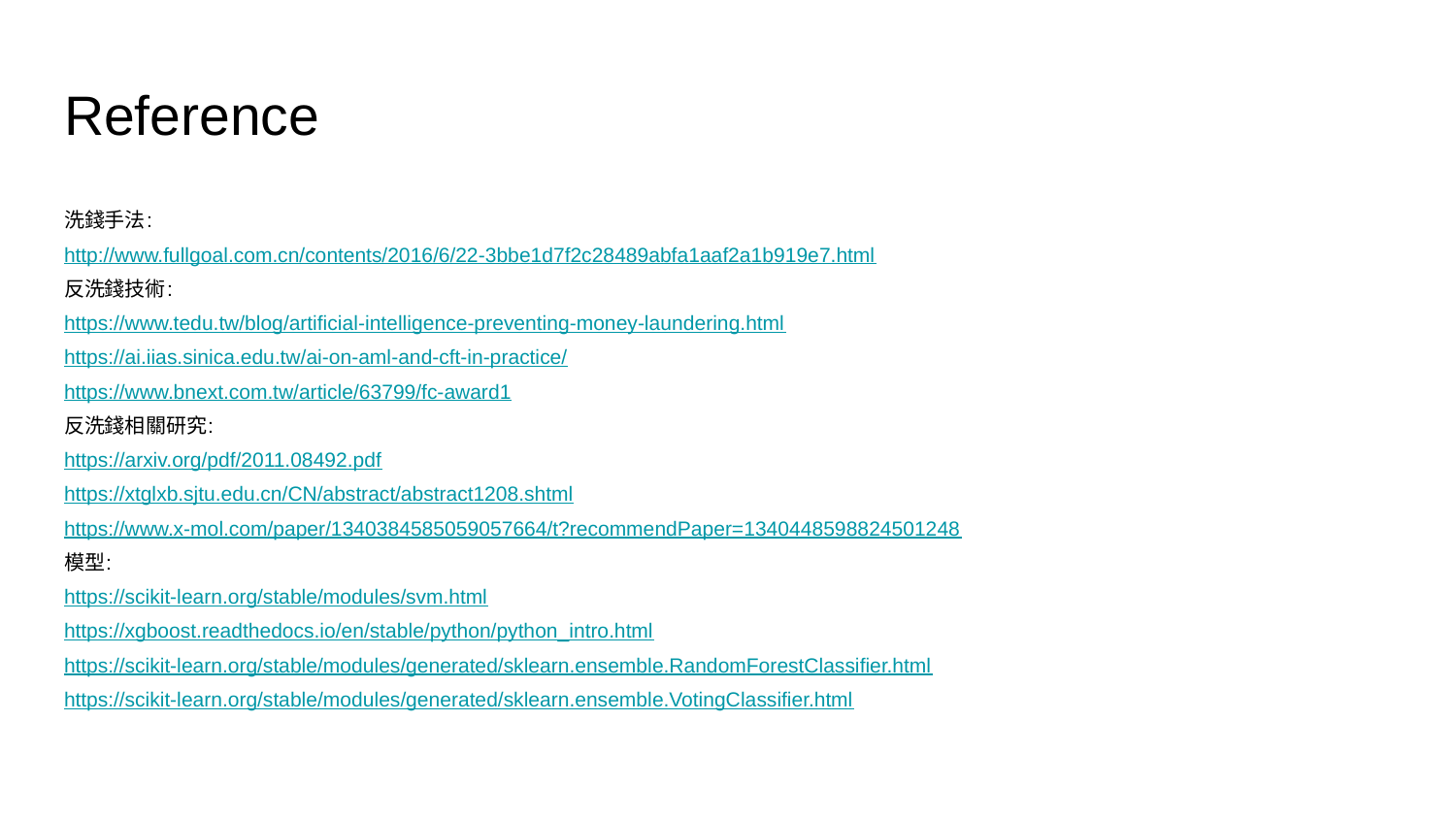

# Reference
洗錢手法:
http://www.fullgoal.com.cn/contents/2016/6/22-3bbe1d7f2c28489abfa1aaf2a1b919e7.html
反洗錢技術:
https://www.tedu.tw/blog/artificial-intelligence-preventing-money-laundering.html
https://ai.iias.sinica.edu.tw/ai-on-aml-and-cft-in-practice/
https://www.bnext.com.tw/article/63799/fc-award1
反洗錢相關研究:
https://arxiv.org/pdf/2011.08492.pdf
https://xtglxb.sjtu.edu.cn/CN/abstract/abstract1208.shtml
https://www.x-mol.com/paper/1340384585059057664/t?recommendPaper=1340448598824501248
模型:
https://scikit-learn.org/stable/modules/svm.html
https://xgboost.readthedocs.io/en/stable/python/python_intro.html
https://scikit-learn.org/stable/modules/generated/sklearn.ensemble.RandomForestClassifier.html
https://scikit-learn.org/stable/modules/generated/sklearn.ensemble.VotingClassifier.html